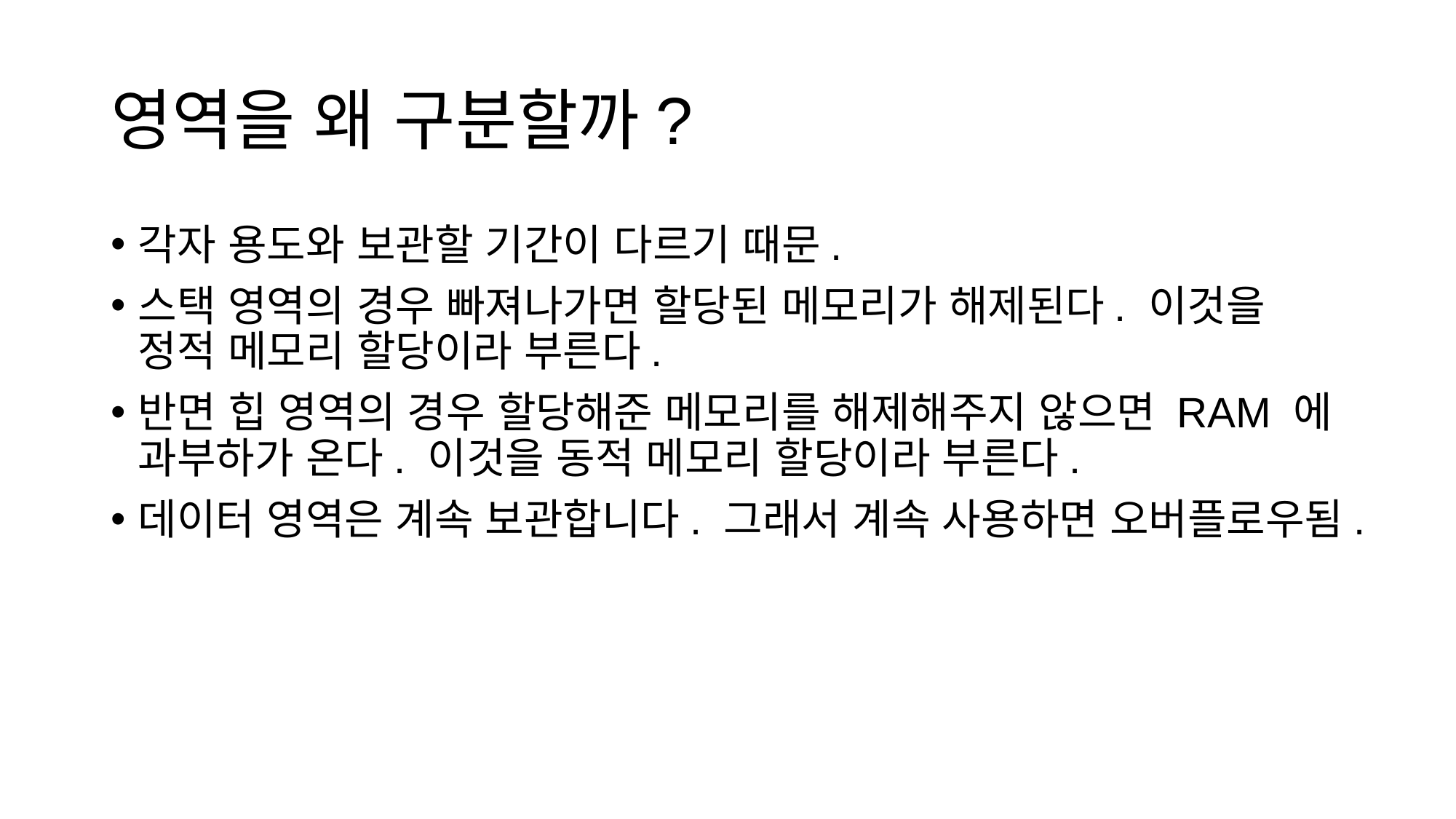

# 영역을 왜 구분할까?
각자 용도와 보관할 기간이 다르기 때문.
스택 영역의 경우 빠져나가면 할당된 메모리가 해제된다. 이것을 정적 메모리 할당이라 부른다.
반면 힙 영역의 경우 할당해준 메모리를 해제해주지 않으면 RAM 에 과부하가 온다. 이것을 동적 메모리 할당이라 부른다.
데이터 영역은 계속 보관합니다. 그래서 계속 사용하면 오버플로우됨.